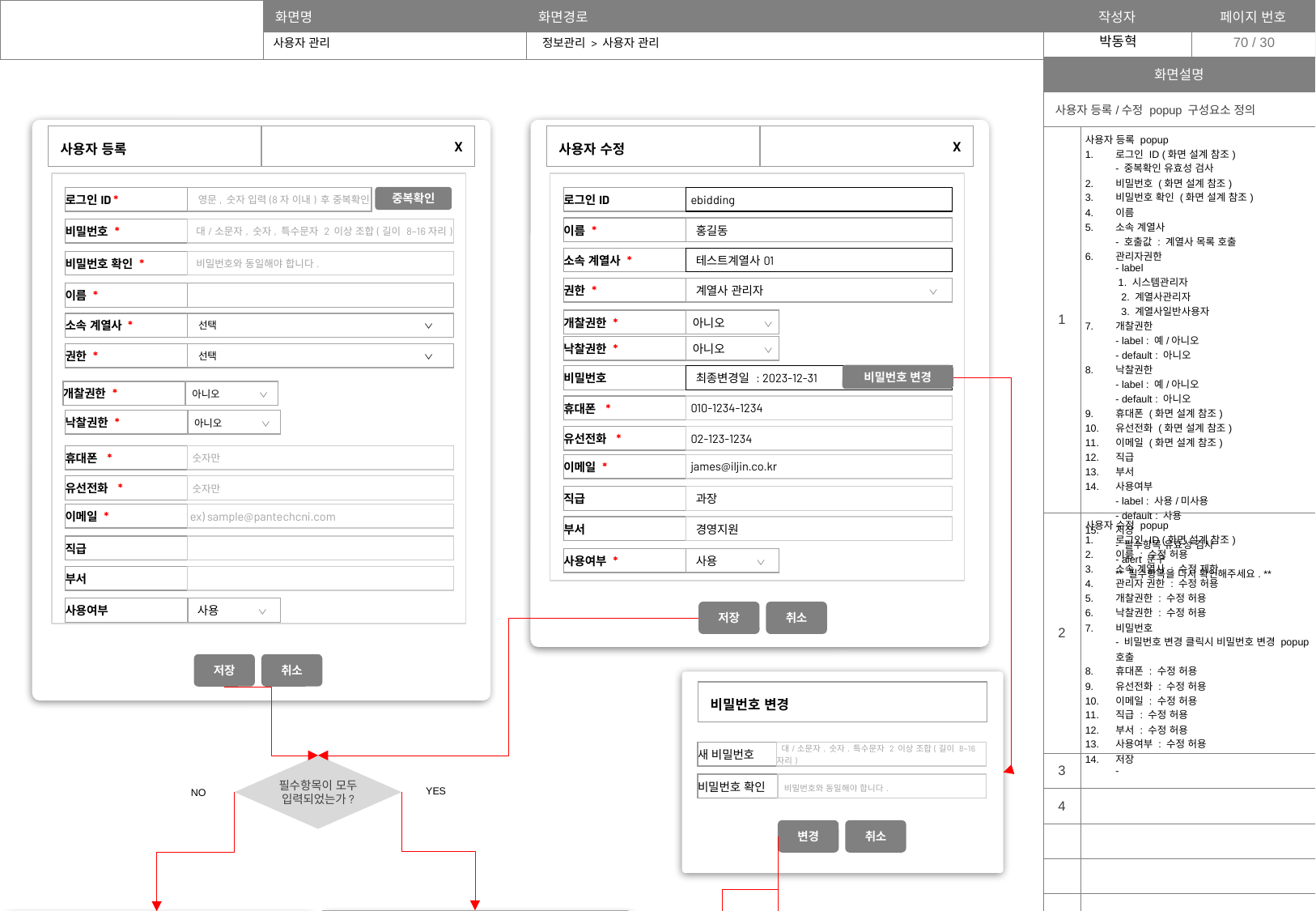

70
사용자 관리
정보관리 > 사용자 관리
| 화면설명 |  |
| --- | --- |
| 사용자 등록/수정 popup 구성요소 정의 |  |
| 1 | 사용자 등록 popup 로그인 ID (화면 설계 참조) - 중복확인 유효성 검사 비밀번호 (화면 설계 참조) 비밀번호 확인 (화면 설계 참조) 이름 소속 계열사 - 호출값 : 계열사 목록 호출 관리자권한 - label 1. 시스템관리자 2. 계열사관리자 3. 계열사일반사용자 개찰권한 - label : 예/아니오 - default : 아니오 낙찰권한 - label : 예/아니오 - default : 아니오 휴대폰 (화면 설계 참조) 유선전화 (화면 설계 참조) 이메일 (화면 설계 참조) 직급 부서 사용여부 - label : 사용/미사용 - default : 사용 저장 - 필수항목 유효성 검사 - alert 문구 \*\* 필수항목을 다시 확인해주세요. \*\* |
| 2 | 사용자 수정 popup 로그인 ID (화면 설계 참조) 이름 : 수정 허용 소속 계열사 : 수정 제한 관리자 권한 : 수정 허용 개찰권한 : 수정 허용 낙찰권한 : 수정 허용 비밀번호 - 비밀번호 변경 클릭시 비밀번호 변경 popup 호출 휴대폰 : 수정 허용 유선전화 : 수정 허용 이메일 : 수정 허용 직급 : 수정 허용 부서 : 수정 허용 사용여부 : 수정 허용 저장 - |
| 3 |  |
| 4 |  |
|  |  |
|  |  |
|  |  |
|  |  |
|  |  |
|  |  |
|  |  |

| 사용자 등록 | X |
| --- | --- |
| 사용자 수정 | X |
| --- | --- |

중복확인
| 로그인ID \* | 영문, 숫자 입력(8자 이내) 후 중복확인 |
| --- | --- |
| 로그인ID | ebidding |
| --- | --- |
| 이름 \* | 홍길동 |
| --- | --- |
| 비밀번호 \* | 대/소문자, 숫자, 특수문자 2 이상 조합(길이 8~16자리) |
| --- | --- |
| 소속 계열사 \* | 테스트계열사01 |
| --- | --- |
| 비밀번호 확인 \* | 비밀번호와 동일해야 합니다. |
| --- | --- |
| 권한 \* | 계열사 관리자 ⌵ |
| --- | --- |
| 이름 \* |  |
| --- | --- |
| 개찰권한 \* | 아니오 ⌵ |
| --- | --- |
| 소속 계열사 \* | 선택 ⌵ |
| --- | --- |
| 낙찰권한 \* | 아니오 ⌵ |
| --- | --- |
| 권한 \* | 선택 ⌵ |
| --- | --- |
비밀번호 변경
| 비밀번호 | 최종변경일 : 2023-12-31 |
| --- | --- |
| 개찰권한 \* | 아니오 ⌵ |
| --- | --- |
| 휴대폰 \* | 010-1234-1234 |
| --- | --- |
| 낙찰권한 \* | 아니오 ⌵ |
| --- | --- |
| 유선전화 \* | 02-123-1234 |
| --- | --- |
| 휴대폰 \* | 숫자만 |
| --- | --- |
| 이메일 \* | james@iljin.co.kr |
| --- | --- |
| 유선전화 \* | 숫자만 |
| --- | --- |
| 직급 | 과장 |
| --- | --- |
| 이메일 \* | ex) sample@pantechcni.com |
| --- | --- |
| 부서 | 경영지원 |
| --- | --- |
| 직급 |  |
| --- | --- |
| 사용여부 \* | 사용 ⌵ |
| --- | --- |
| 부서 |  |
| --- | --- |
| 사용여부 | 사용 ⌵ |
| --- | --- |
저장
취소
저장
취소

| 비밀번호 변경 |
| --- |
| 새 비밀번호 | 대/소문자, 숫자, 특수문자 2 이상 조합(길이 8~16자리) |
| --- | --- |
필수항목이 모두 입력되었는가?
| 비밀번호 확인 | 비밀번호와 동일해야 합니다. |
| --- | --- |
YES
NO
변경
취소

비밀번호 미일치 시
사용자 정보를 저장하시겠습니까?
필수 항목을 다시 확인해주세요.
비밀번호를 다시 확인해주세요.
저장
취소
확인
확인

비밀번호 일치 시
저장되었습니다.
비밀번호가 변경되었습니다.
확인
확인